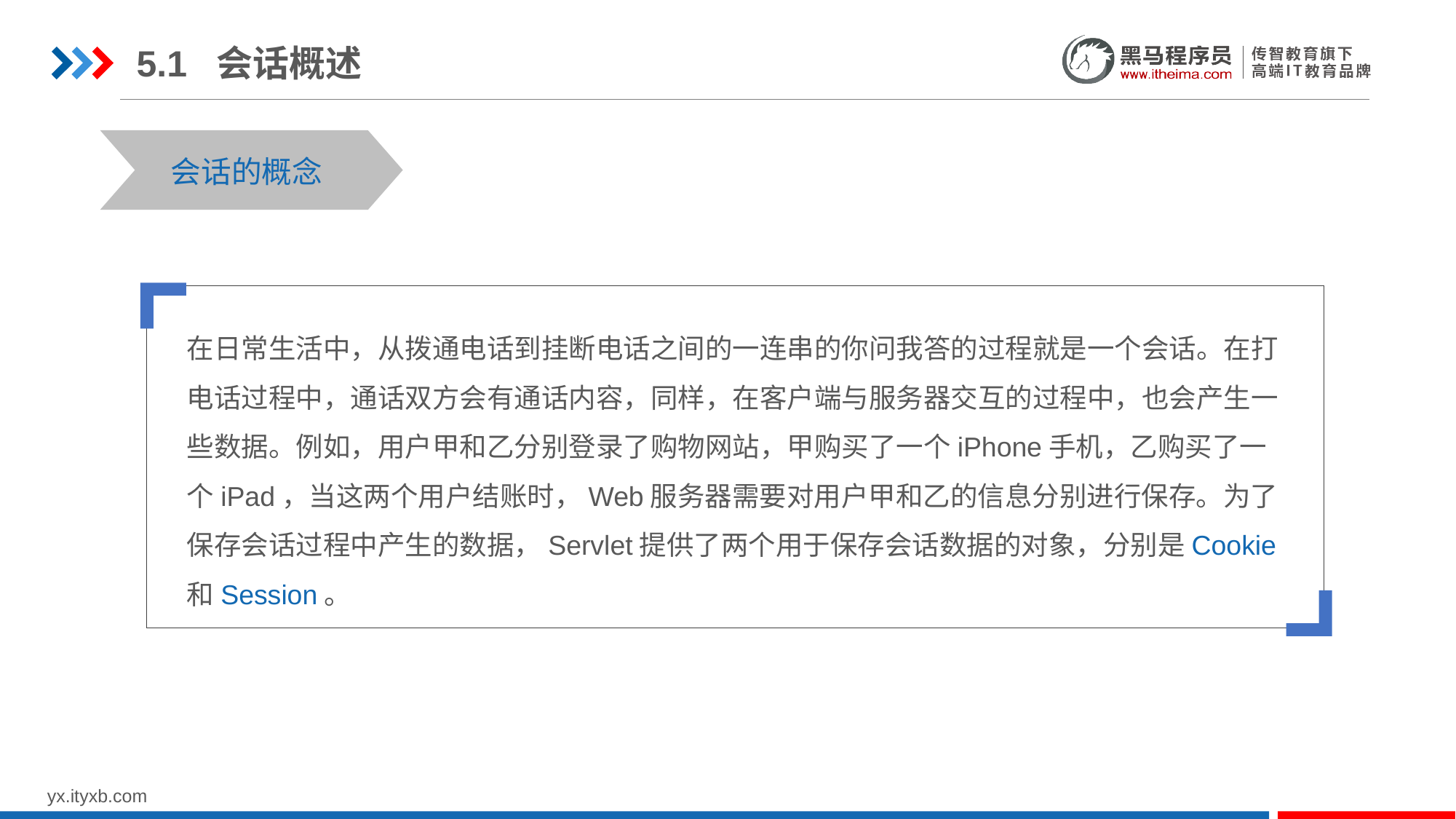

5.1  会话概述

会话的概念

在日常生活中，从拨通电话到挂断电话之间的一连串的你问我答的过程就是一个会话。在打电话过程中，通话双方会有通话内容，同样，在客户端与服务器交互的过程中，也会产生一些数据。例如，用户甲和乙分别登录了购物网站，甲购买了一个iPhone手机，乙购买了一个iPad，当这两个用户结账时，Web服务器需要对用户甲和乙的信息分别进行保存。为了保存会话过程中产生的数据，Servlet提供了两个用于保存会话数据的对象，分别是Cookie和Session。